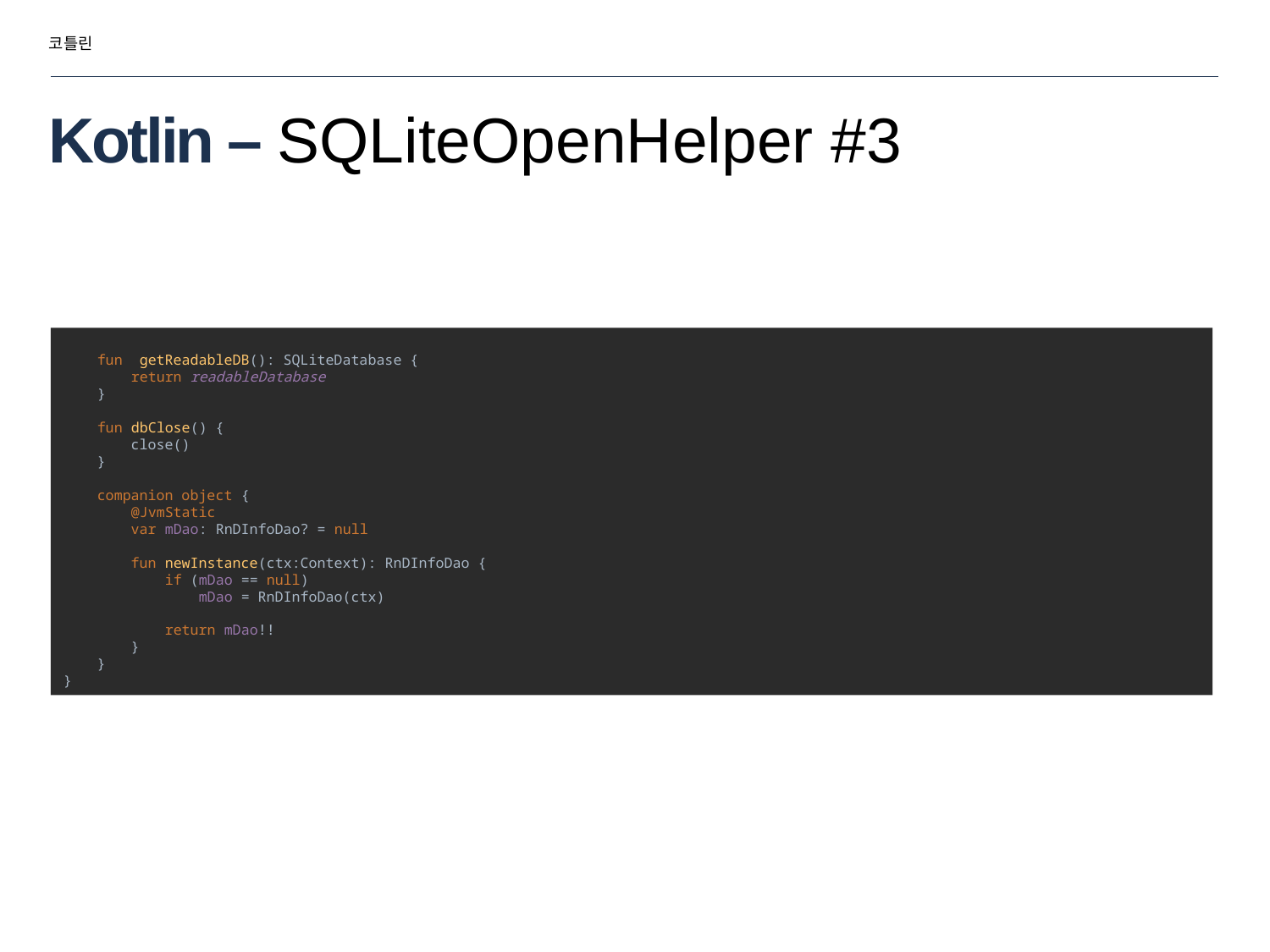

코틀린
# Kotlin – SQLiteOpenHelper #3

    fun  getReadableDB(): SQLiteDatabase {
        return readableDatabase
    }
    fun dbClose() {
        close()
    }
    companion object {
        @JvmStatic
        var mDao: RnDInfoDao? = null
        fun newInstance(ctx:Context): RnDInfoDao {
            if (mDao == null)
                mDao = RnDInfoDao(ctx)
            return mDao!!
        }
    }
}